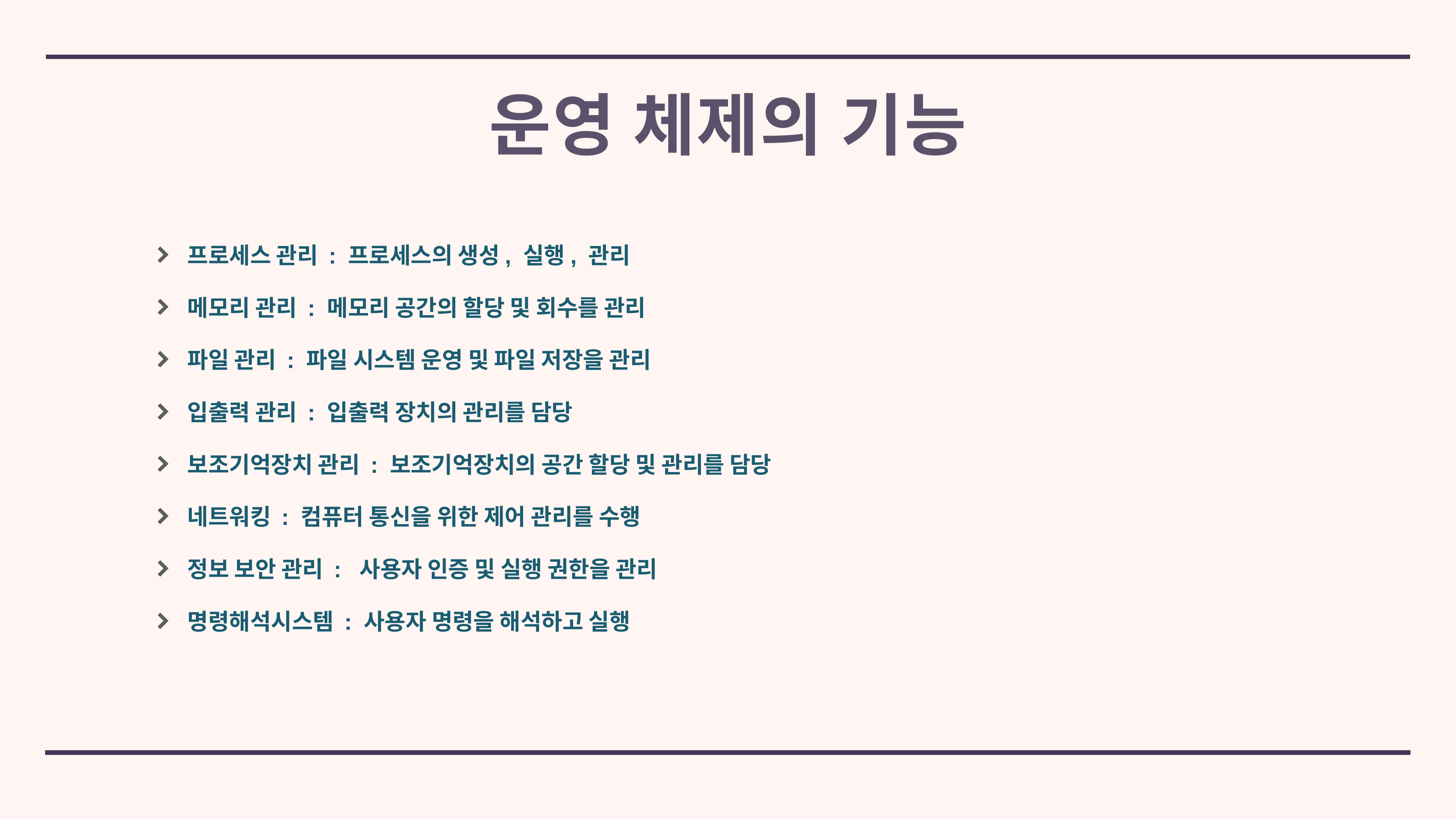

# 운영 체제의 기능
프로세스 관리 : 프로세스의 생성, 실행, 관리
메모리 관리 : 메모리 공간의 할당 및 회수를 관리
파일 관리 : 파일 시스템 운영 및 파일 저장을 관리
입출력 관리 : 입출력 장치의 관리를 담당
보조기억장치 관리 : 보조기억장치의 공간 할당 및 관리를 담당
네트워킹 : 컴퓨터 통신을 위한 제어 관리를 수행
정보 보안 관리 :  사용자 인증 및 실행 권한을 관리
명령해석시스템 : 사용자 명령을 해석하고 실행